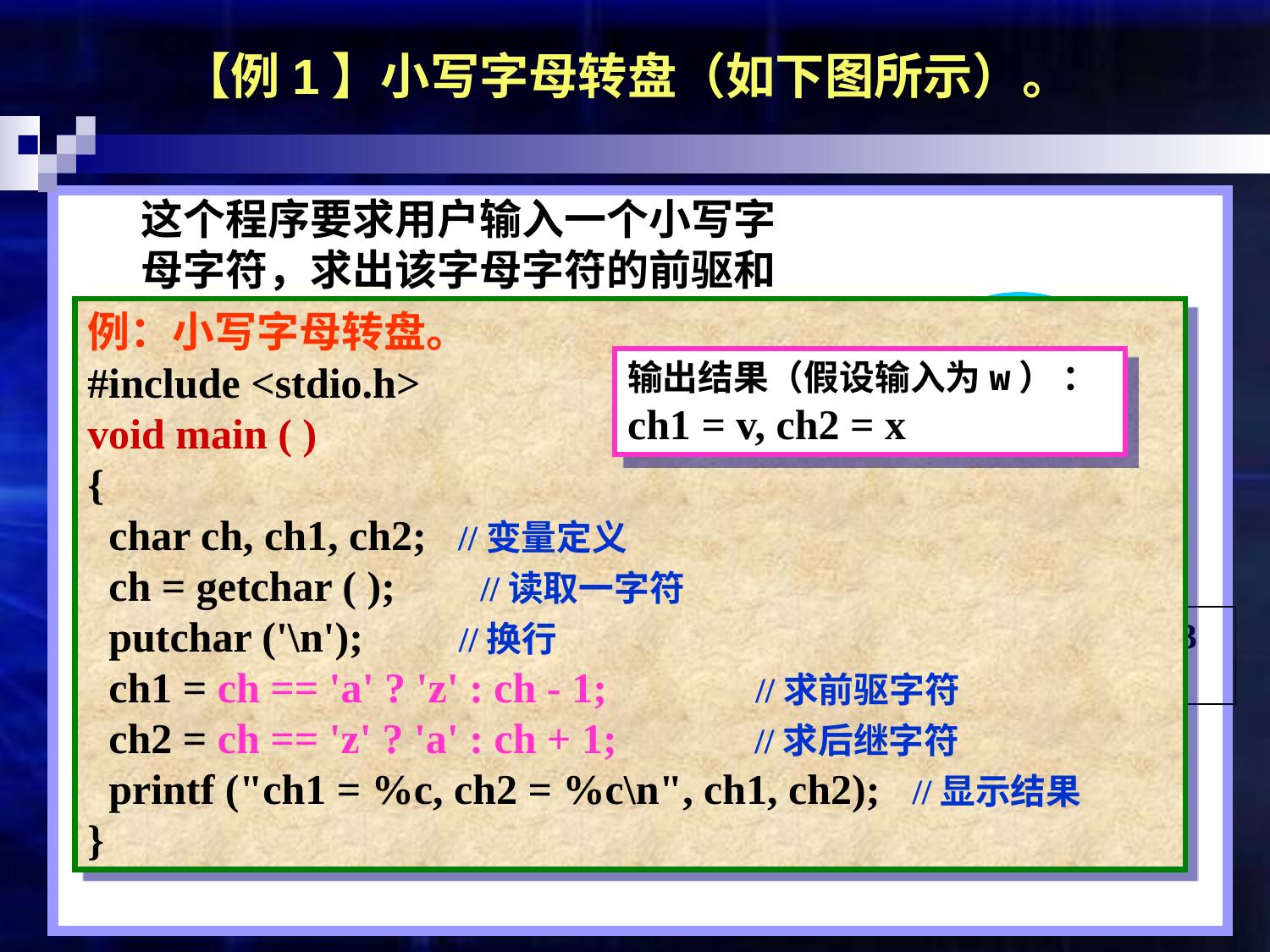

【例1】小写字母转盘（如下图所示）。
这个程序要求用户输入一个小写字母字符，求出该字母字符的前驱和后继字符，例如，c字符的前驱和后继分别是b和d，a字符的前驱和后继分别是z和b，z字符的前驱和后继分别是y和a。
a
b
z
c
y
d
x
e
.
.
f
.

例：小写字母转盘。
#include <stdio.h>
void main ( )
{
  char ch, ch1, ch2;   //变量定义
  ch = getchar ( );        //读取一字符
  putchar ('\n');         //换行
  ch1 = ch == 'a' ? 'z' : ch - 1;              //求前驱字符
  ch2 = ch == 'z' ? 'a' : ch + 1;             //求后继字符
  printf ("ch1 = %c, ch2 = %c\n", ch1, ch2);   //显示结果
}
输出结果（假设输入为w） ：
ch1 = v, ch2 = x

非0
=0
expr1

取expr2值
取expr3值